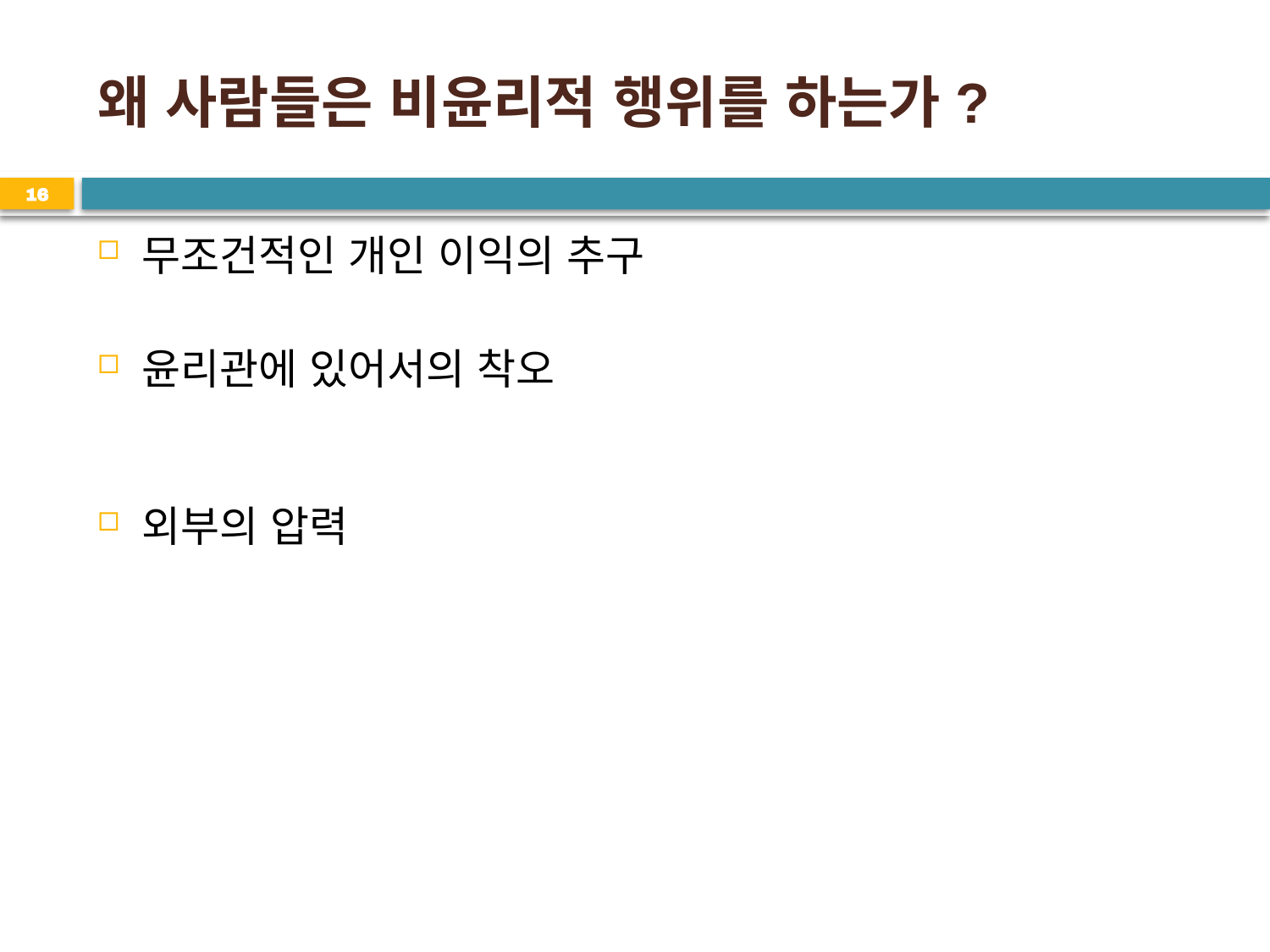

# 왜 사람들은 비윤리적 행위를 하는가?
16
무조건적인 개인 이익의 추구
윤리관에 있어서의 착오

외부의 압력